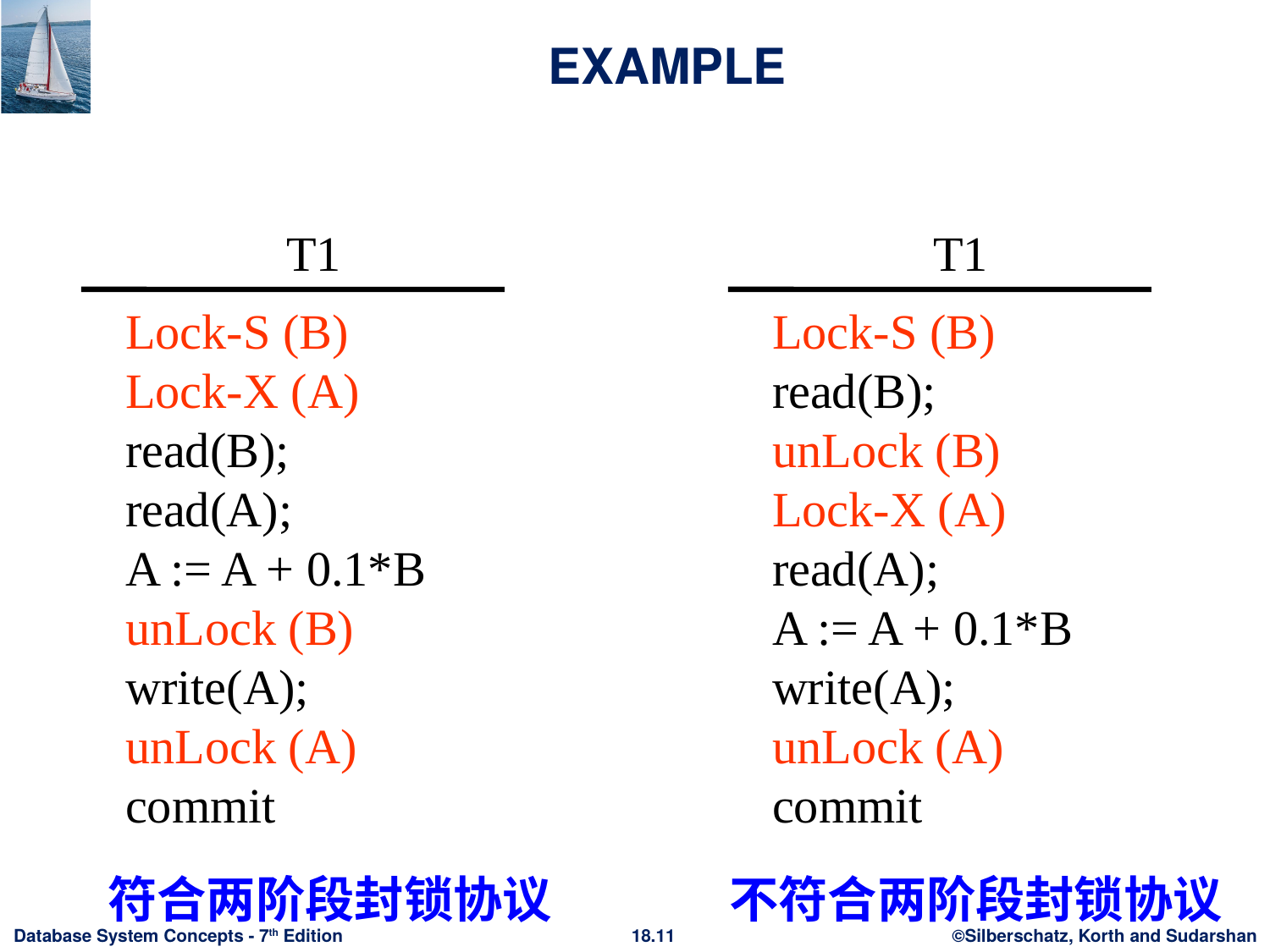

# EXAMPLE
T1

Lock-S (B)
Lock-X (A)
read(B);
read(A);
A := A + 0.1*B
unLock (B)
write(A);
unLock (A)
commit
T1

Lock-S (B)
read(B);
unLock (B)
Lock-X (A)
read(A);
A := A + 0.1*B
write(A);
unLock (A)
commit

符合两阶段封锁协议
不符合两阶段封锁协议